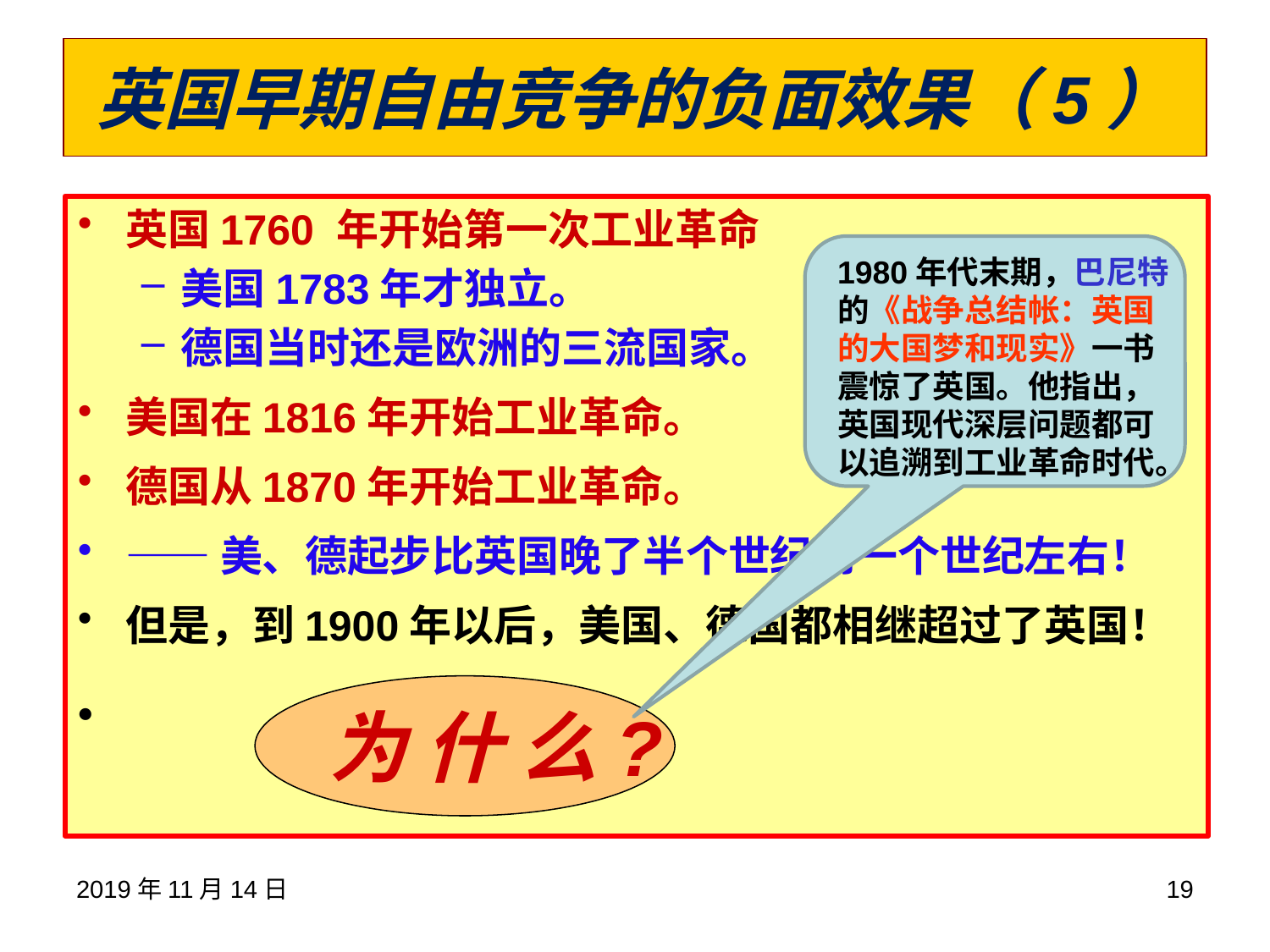

# 英国早期自由竞争的负面效果（5）
英国1760 年开始第一次工业革命
美国1783年才独立。
德国当时还是欧洲的三流国家。
美国在1816年开始工业革命。
德国从1870年开始工业革命。
——美、德起步比英国晚了半个世纪到一个世纪左右！
但是，到1900年以后，美国、德国都相继超过了英国！

1980年代末期，巴尼特的《战争总结帐：英国的大国梦和现实》一书震惊了英国。他指出，英国现代深层问题都可以追溯到工业革命时代。
为 什 么?
2019年11月14日
19